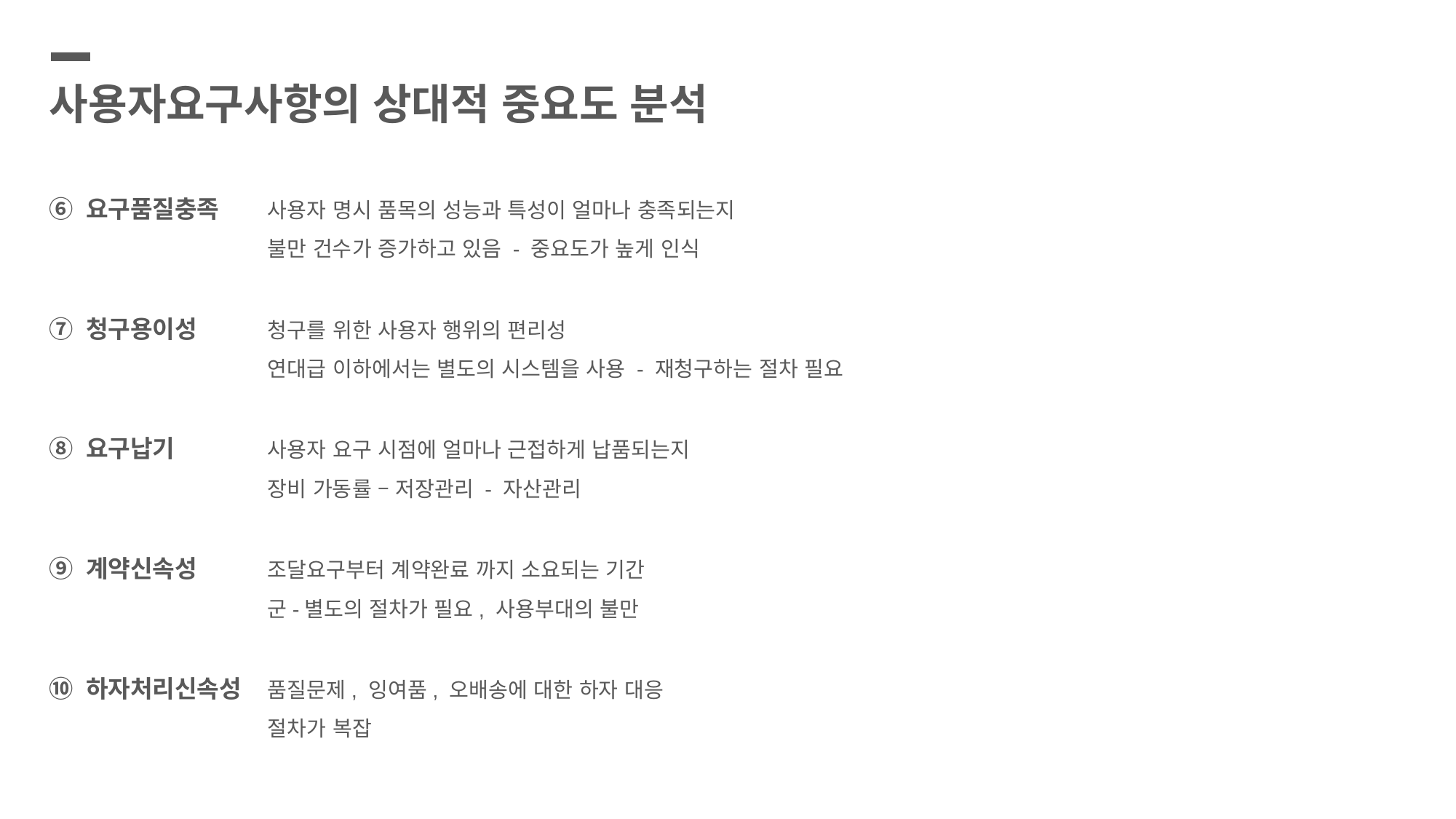

사용자요구사항의 상대적 중요도 분석
⑥ 요구품질충족	사용자 명시 품목의 성능과 특성이 얼마나 충족되는지
		불만 건수가 증가하고 있음 - 중요도가 높게 인식

⑦ 청구용이성	청구를 위한 사용자 행위의 편리성
		연대급 이하에서는 별도의 시스템을 사용 - 재청구하는 절차 필요

⑧ 요구납기	사용자 요구 시점에 얼마나 근접하게 납품되는지
		장비 가동률 – 저장관리 - 자산관리

⑨ 계약신속성	조달요구부터 계약완료 까지 소요되는 기간
		군-별도의 절차가 필요, 사용부대의 불만

⑩ 하자처리신속성	품질문제, 잉여품, 오배송에 대한 하자 대응
		절차가 복잡